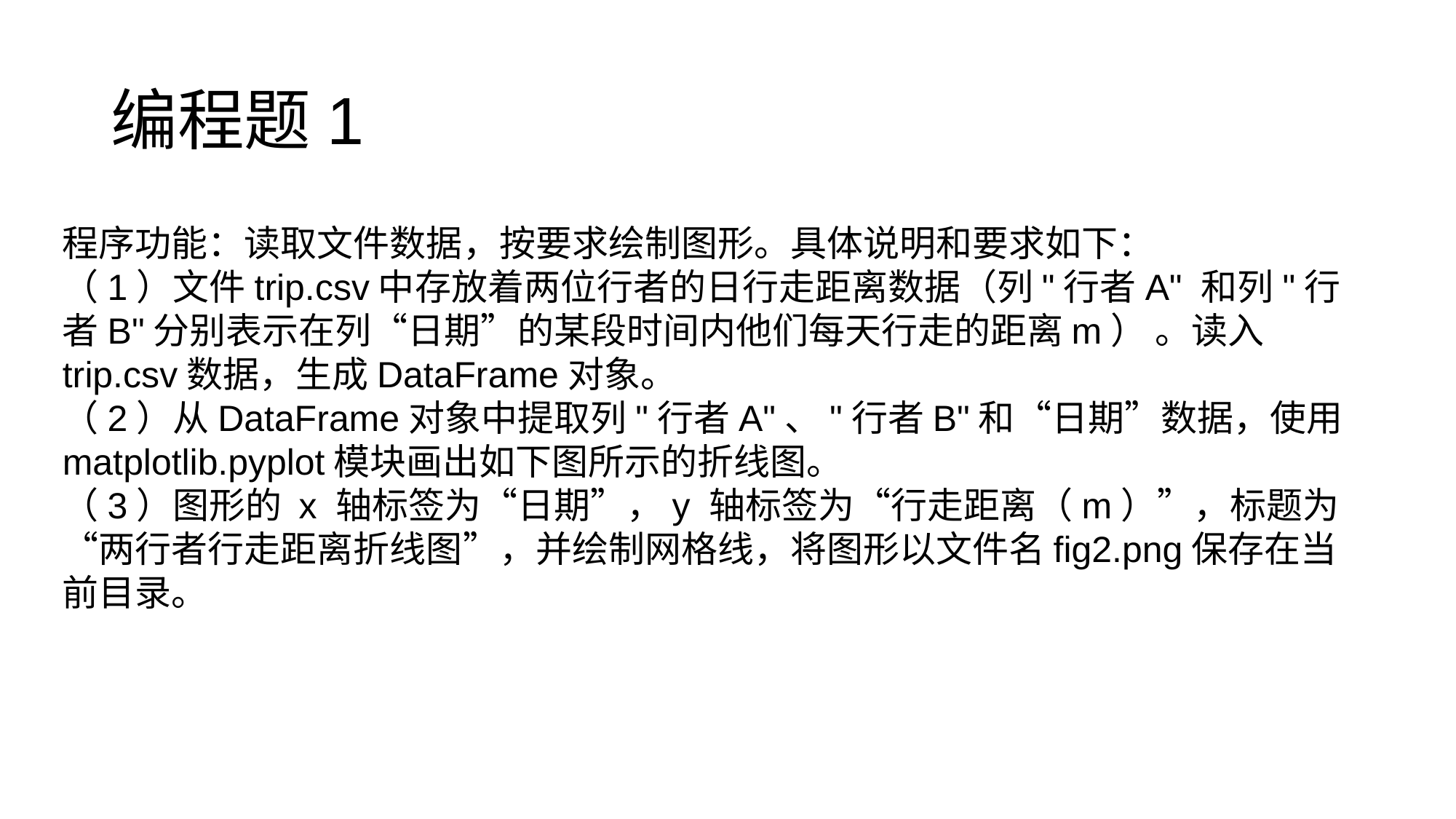

# 编程题1
程序功能：读取文件数据，按要求绘制图形。具体说明和要求如下：
（1）文件trip.csv中存放着两位行者的日行走距离数据（列"行者A" 和列"行者B"分别表示在列“日期”的某段时间内他们每天行走的距离m） 。读入trip.csv数据，生成DataFrame对象。
（2）从DataFrame对象中提取列"行者A"、"行者B"和“日期”数据，使用matplotlib.pyplot模块画出如下图所示的折线图。
（3）图形的 x 轴标签为“日期”，y 轴标签为“行走距离（m）”，标题为“两行者行走距离折线图”，并绘制网格线，将图形以文件名fig2.png保存在当前目录。